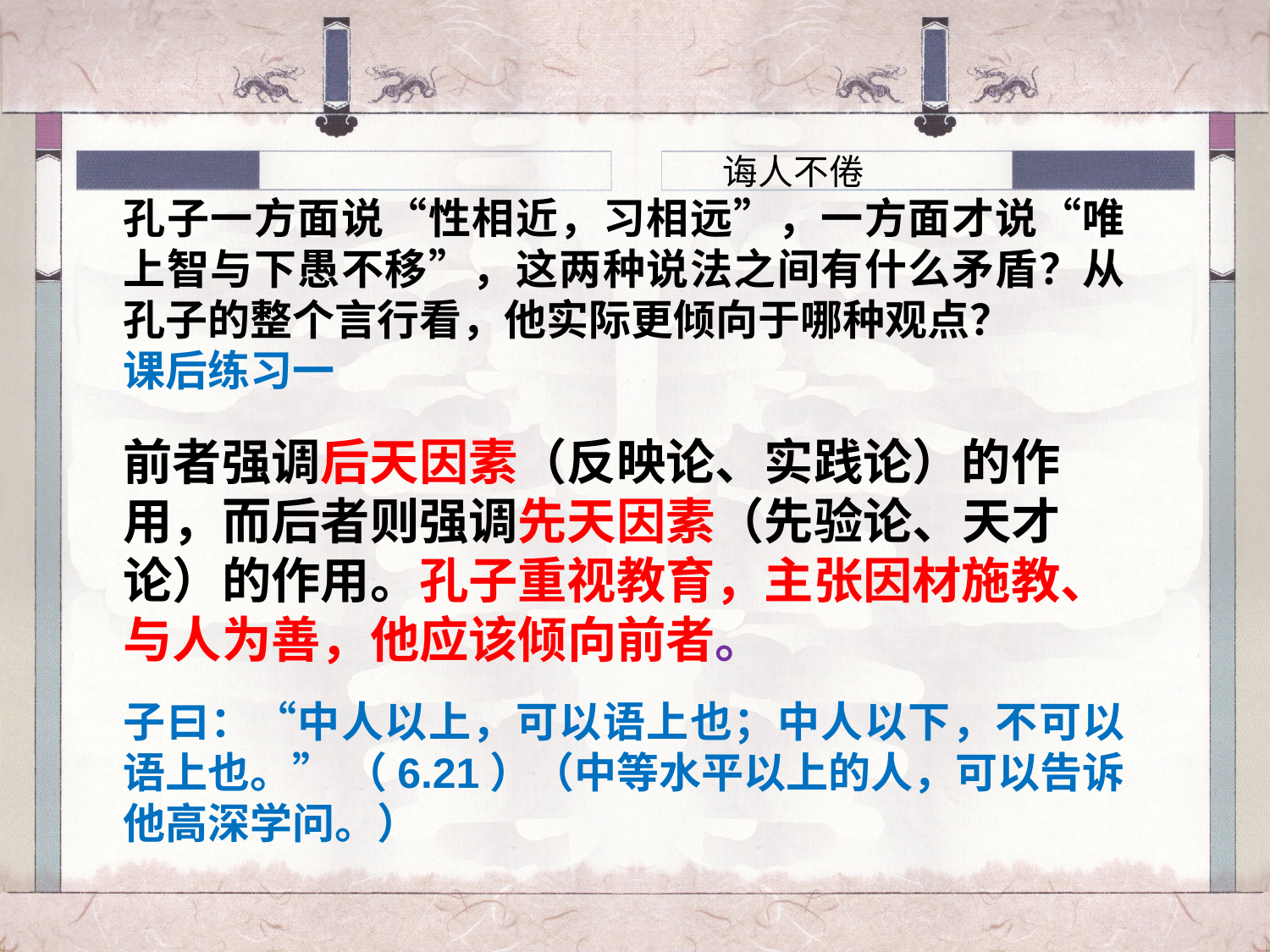

诲人不倦
孔子一方面说“性相近，习相远”，一方面才说“唯上智与下愚不移”，这两种说法之间有什么矛盾？从孔子的整个言行看，他实际更倾向于哪种观点？
课后练习一

前者强调后天因素（反映论、实践论）的作用，而后者则强调先天因素（先验论、天才论）的作用。孔子重视教育，主张因材施教、与人为善，他应该倾向前者。

子曰：“中人以上，可以语上也；中人以下，不可以语上也。” （6.21）（中等水平以上的人，可以告诉他高深学问。）